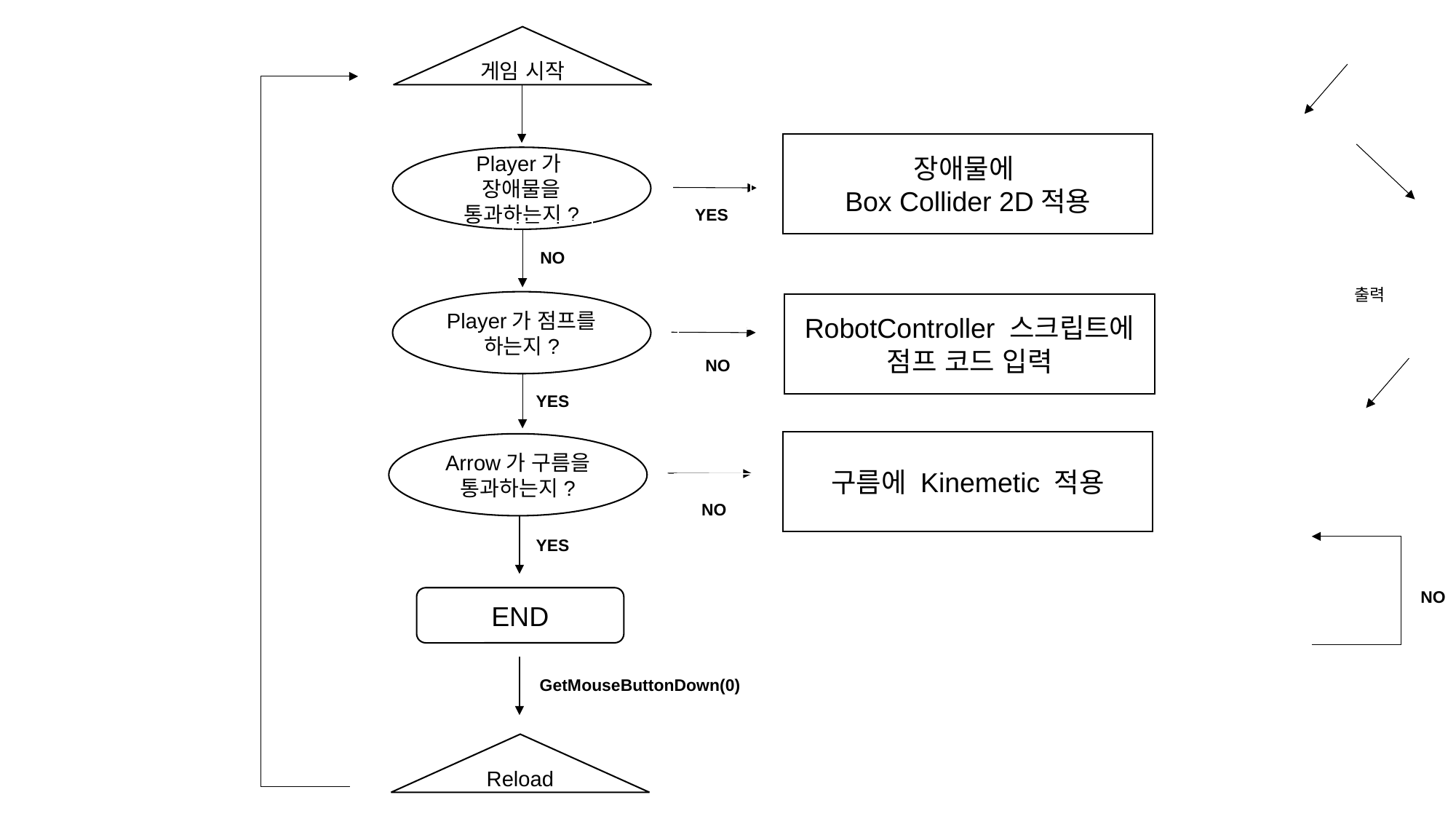

게임 시작
장애물에
Box Collider 2D적용
Player가
장애물을
통과하는지?
YES
NO
출력
Player가 점프를 하는지?
RobotController 스크립트에
점프 코드 입력
NO
YES
구름에 Kinemetic 적용
Arrow가 구름을 통과하는지?
NO
YES
NO
END
GetMouseButtonDown(0)
Reload